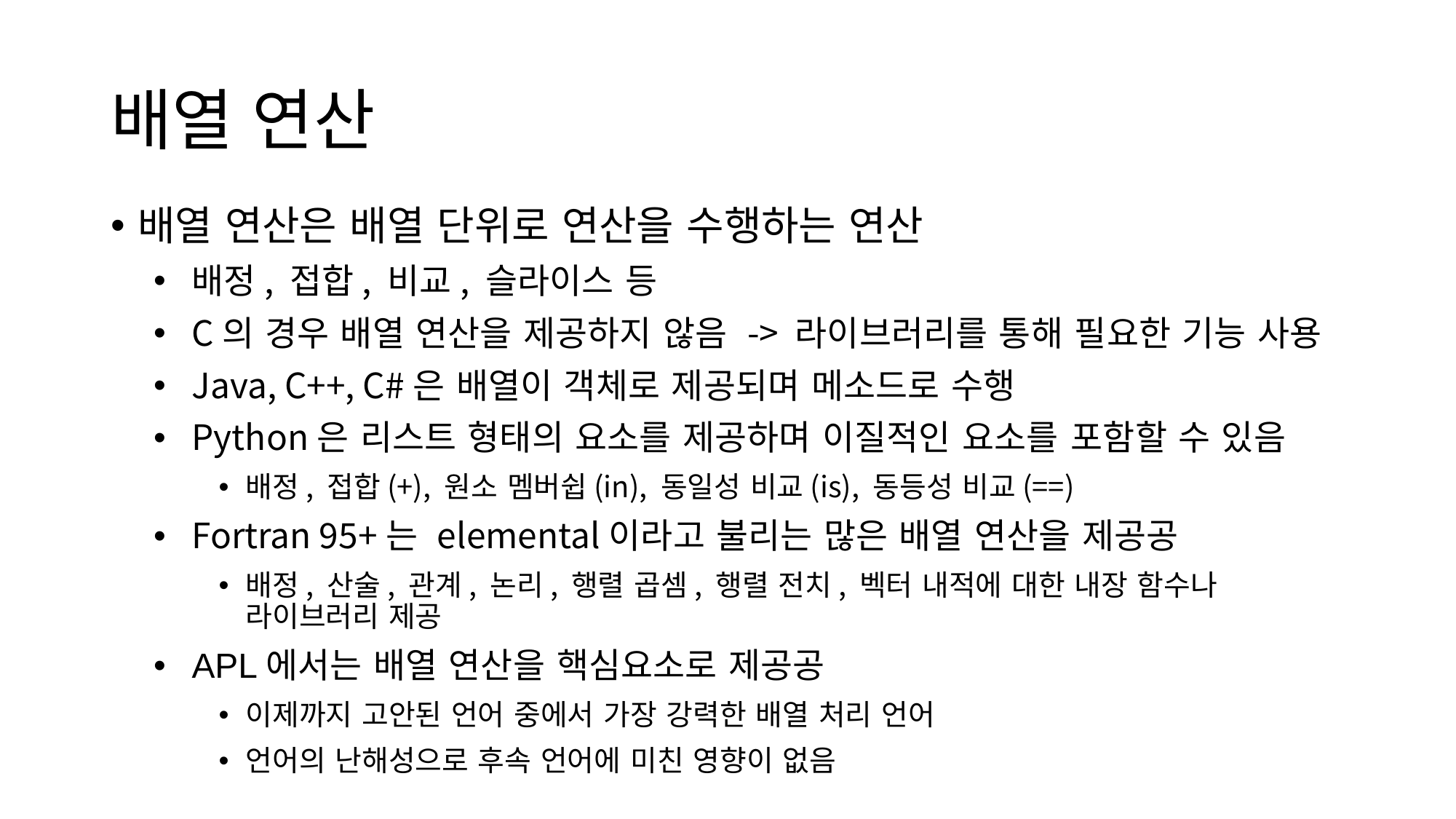

# 배열 연산
배열 연산은 배열 단위로 연산을 수행하는 연산
배정, 접합, 비교, 슬라이스 등
C의 경우 배열 연산을 제공하지 않음 -> 라이브러리를 통해 필요한 기능 사용
Java, C++, C#은 배열이 객체로 제공되며 메소드로 수행
Python은 리스트 형태의 요소를 제공하며 이질적인 요소를 포함할 수 있음
배정, 접합(+), 원소 멤버쉽(in), 동일성 비교(is), 동등성 비교(==)
Fortran 95+는 elemental이라고 불리는 많은 배열 연산을 제공공
배정, 산술, 관계, 논리, 행렬 곱셈, 행렬 전치, 벡터 내적에 대한 내장 함수나 라이브러리 제공
APL에서는 배열 연산을 핵심요소로 제공공
이제까지 고안된 언어 중에서 가장 강력한 배열 처리 언어
언어의 난해성으로 후속 언어에 미친 영향이 없음